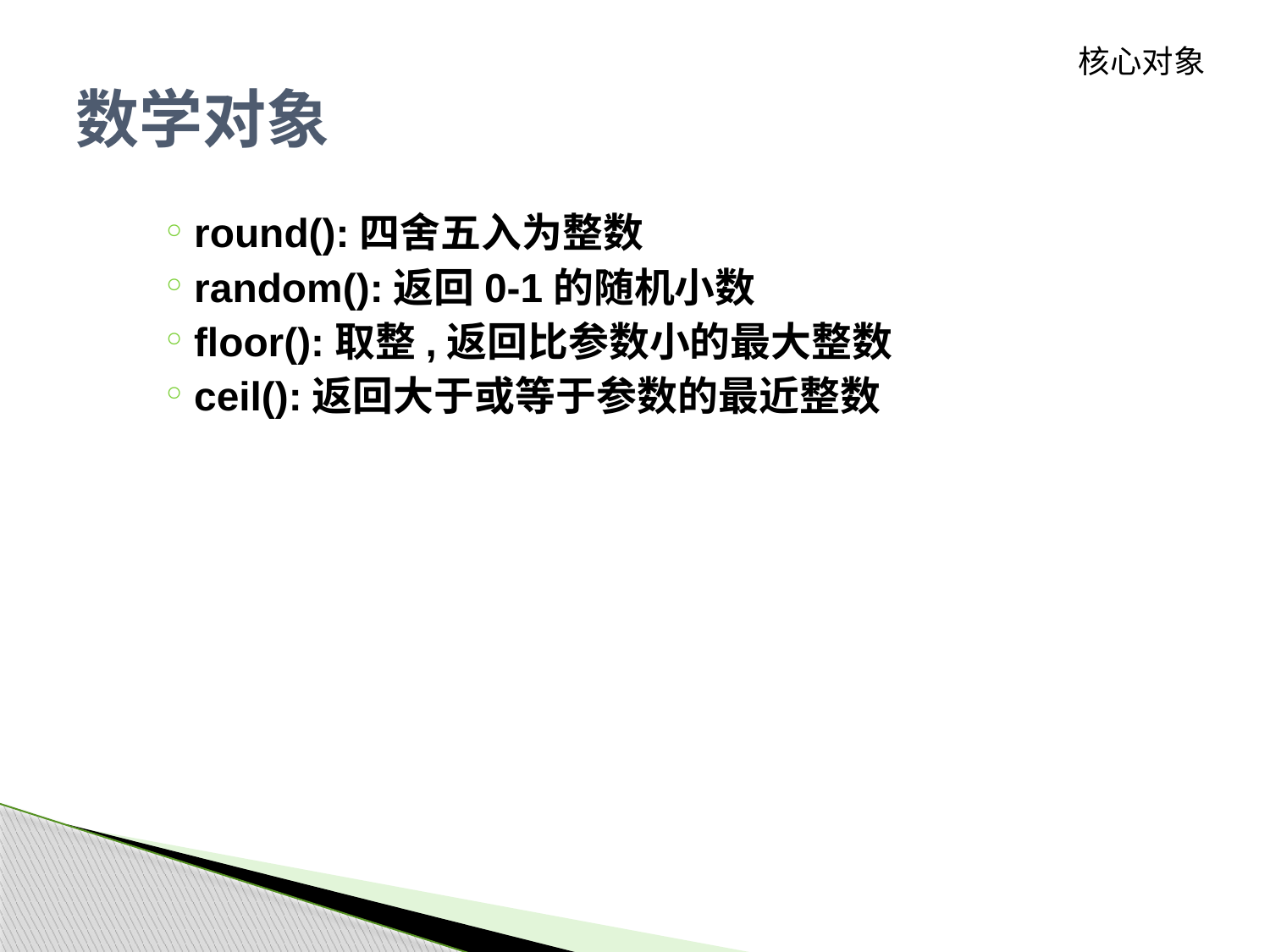

核心对象
# 数学对象
round():四舍五入为整数
random():返回0-1的随机小数
floor():取整,返回比参数小的最大整数
ceil():返回大于或等于参数的最近整数